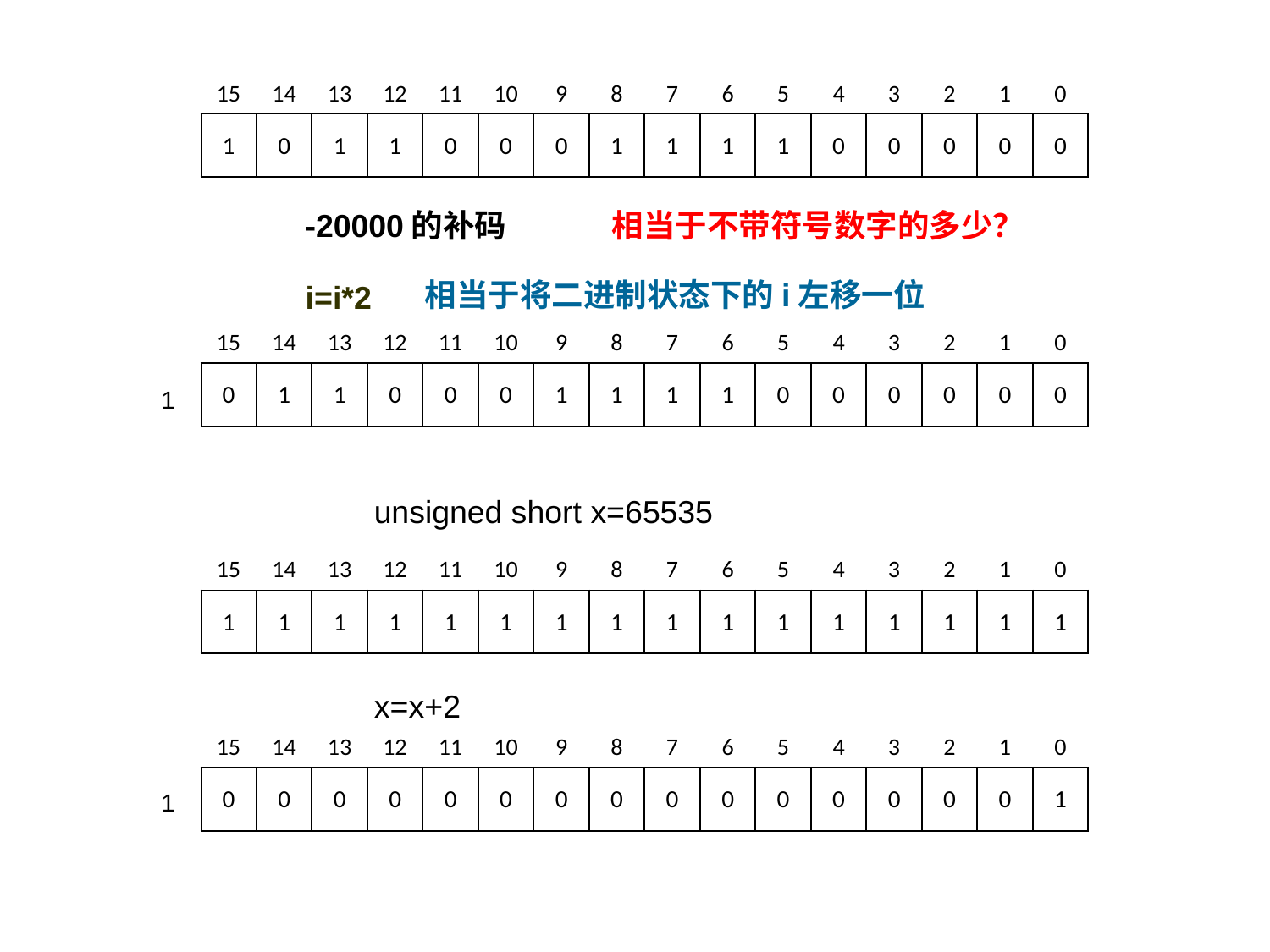

| 15 | 14 | 13 | 12 | 11 | 10 | 9 | 8 | 7 | 6 | 5 | 4 | 3 | 2 | 1 | 0 |
| --- | --- | --- | --- | --- | --- | --- | --- | --- | --- | --- | --- | --- | --- | --- | --- |
| 1 | 0 | 1 | 1 | 0 | 0 | 0 | 1 | 1 | 1 | 1 | 0 | 0 | 0 | 0 | 0 |
-20000的补码
相当于不带符号数字的多少？
相当于将二进制状态下的i左移一位
i=i*2
| 15 | 14 | 13 | 12 | 11 | 10 | 9 | 8 | 7 | 6 | 5 | 4 | 3 | 2 | 1 | 0 |
| --- | --- | --- | --- | --- | --- | --- | --- | --- | --- | --- | --- | --- | --- | --- | --- |
| 0 | 1 | 1 | 0 | 0 | 0 | 1 | 1 | 1 | 1 | 0 | 0 | 0 | 0 | 0 | 0 |
1
unsigned short x=65535
| 15 | 14 | 13 | 12 | 11 | 10 | 9 | 8 | 7 | 6 | 5 | 4 | 3 | 2 | 1 | 0 |
| --- | --- | --- | --- | --- | --- | --- | --- | --- | --- | --- | --- | --- | --- | --- | --- |
| 1 | 1 | 1 | 1 | 1 | 1 | 1 | 1 | 1 | 1 | 1 | 1 | 1 | 1 | 1 | 1 |
x=x+2
| 15 | 14 | 13 | 12 | 11 | 10 | 9 | 8 | 7 | 6 | 5 | 4 | 3 | 2 | 1 | 0 |
| --- | --- | --- | --- | --- | --- | --- | --- | --- | --- | --- | --- | --- | --- | --- | --- |
| 0 | 0 | 0 | 0 | 0 | 0 | 0 | 0 | 0 | 0 | 0 | 0 | 0 | 0 | 0 | 1 |
1